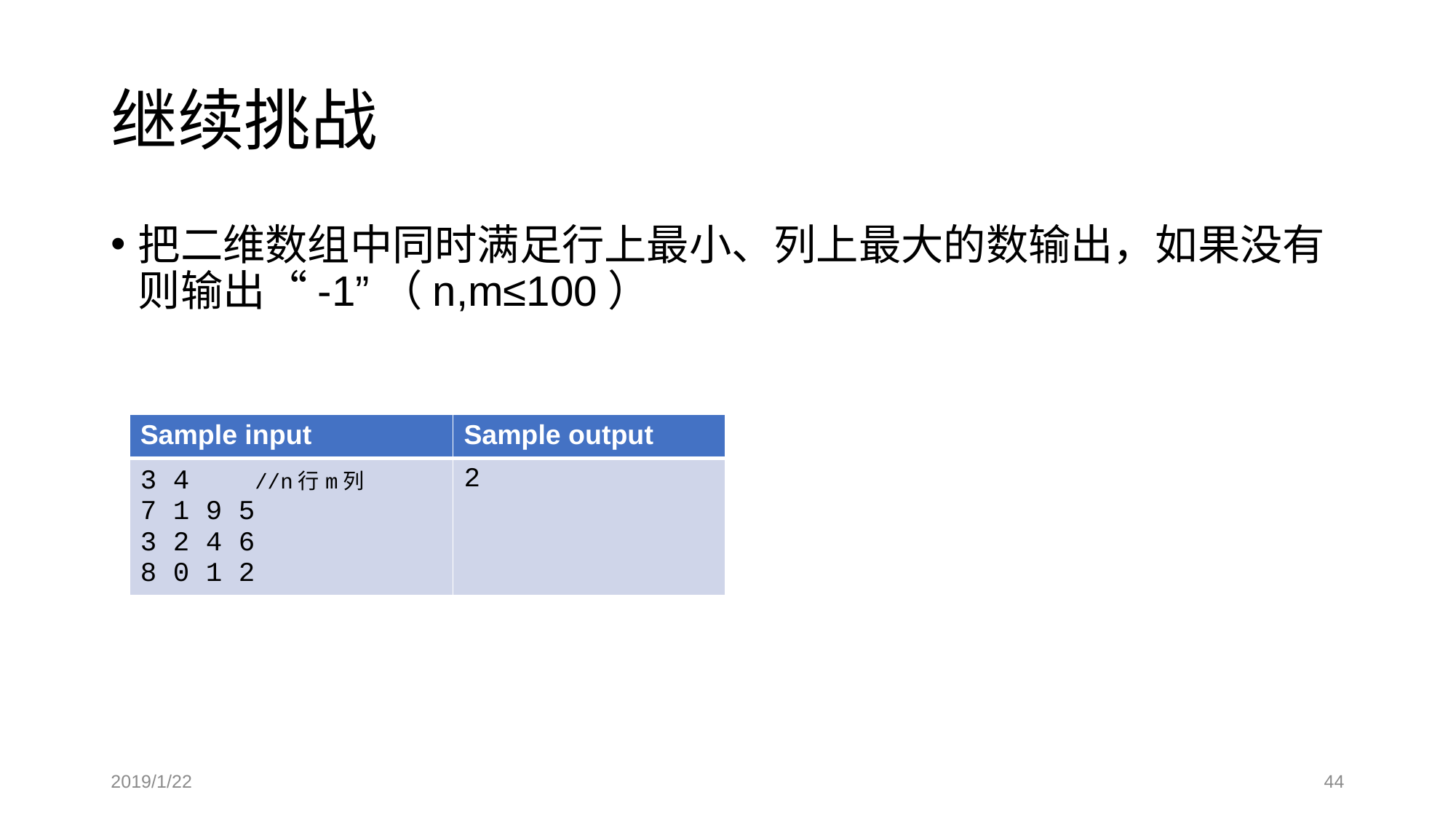

# 继续挑战
把二维数组中同时满足行上最小、列上最大的数输出，如果没有则输出“-1”（n,m≤100）
| Sample input | Sample output |
| --- | --- |
| 3 4 //n行m列 7 1 9 5 3 2 4 6 8 0 1 2 | 2 |
2019/1/22
44